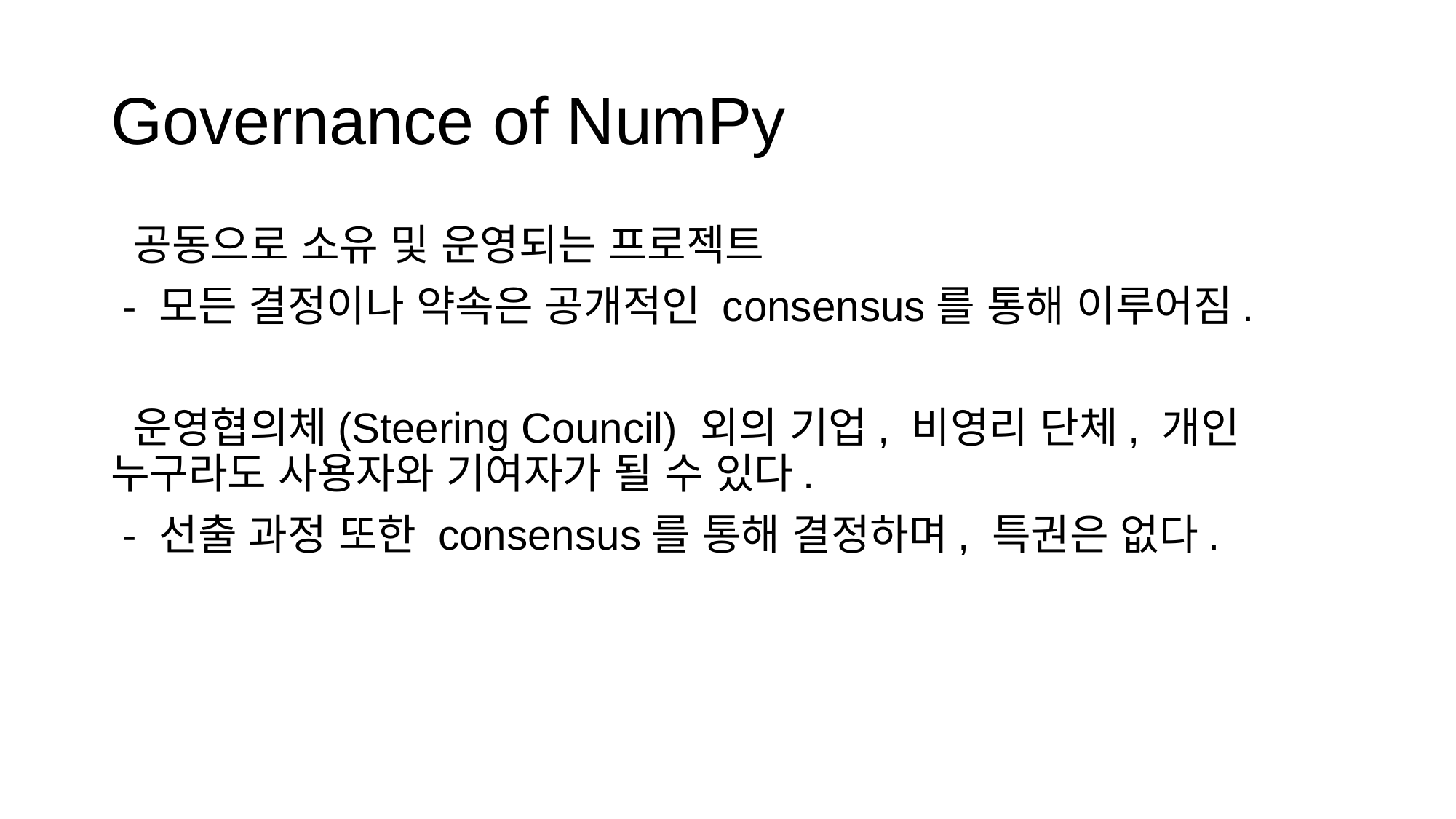

# Governance of NumPy
 공동으로 소유 및 운영되는 프로젝트
 - 모든 결정이나 약속은 공개적인 consensus를 통해 이루어짐.

 운영협의체(Steering Council) 외의 기업, 비영리 단체, 개인 누구라도 사용자와 기여자가 될 수 있다.
 - 선출 과정 또한 consensus를 통해 결정하며, 특권은 없다.